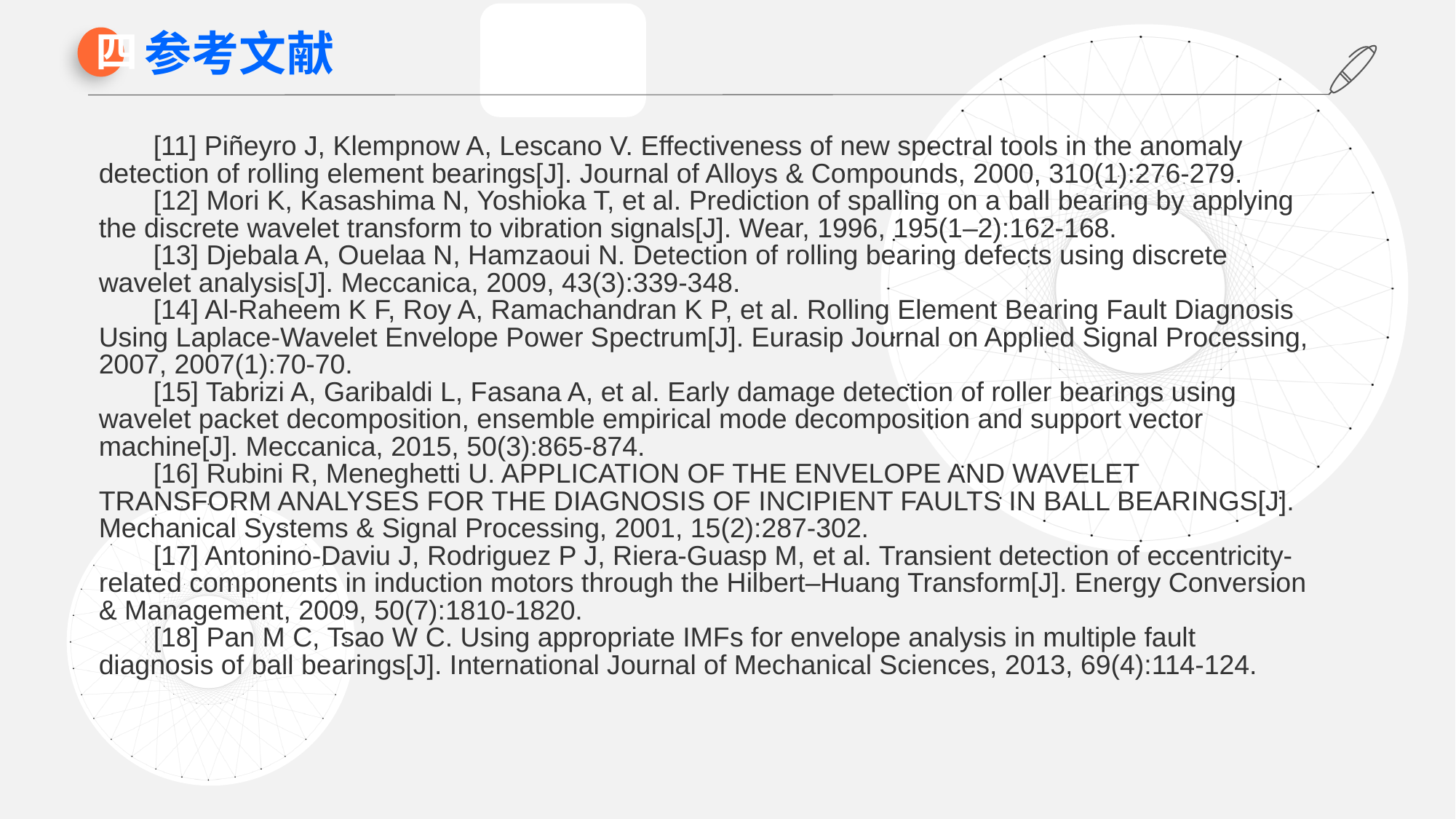

参考文献
四

[11] Piñeyro J, Klempnow A, Lescano V. Effectiveness of new spectral tools in the anomaly detection of rolling element bearings[J]. Journal of Alloys & Compounds, 2000, 310(1):276-279.
[12] Mori K, Kasashima N, Yoshioka T, et al. Prediction of spalling on a ball bearing by applying the discrete wavelet transform to vibration signals[J]. Wear, 1996, 195(1–2):162-168.
[13] Djebala A, Ouelaa N, Hamzaoui N. Detection of rolling bearing defects using discrete wavelet analysis[J]. Meccanica, 2009, 43(3):339-348.
[14] Al-Raheem K F, Roy A, Ramachandran K P, et al. Rolling Element Bearing Fault Diagnosis Using Laplace-Wavelet Envelope Power Spectrum[J]. Eurasip Journal on Applied Signal Processing, 2007, 2007(1):70-70.
[15] Tabrizi A, Garibaldi L, Fasana A, et al. Early damage detection of roller bearings using wavelet packet decomposition, ensemble empirical mode decomposition and support vector machine[J]. Meccanica, 2015, 50(3):865-874.
[16] Rubini R, Meneghetti U. APPLICATION OF THE ENVELOPE AND WAVELET TRANSFORM ANALYSES FOR THE DIAGNOSIS OF INCIPIENT FAULTS IN BALL BEARINGS[J]. Mechanical Systems & Signal Processing, 2001, 15(2):287-302.
[17] Antonino-Daviu J, Rodriguez P J, Riera-Guasp M, et al. Transient detection of eccentricity-related components in induction motors through the Hilbert–Huang Transform[J]. Energy Conversion & Management, 2009, 50(7):1810-1820.
[18] Pan M C, Tsao W C. Using appropriate IMFs for envelope analysis in multiple fault diagnosis of ball bearings[J]. International Journal of Mechanical Sciences, 2013, 69(4):114-124.